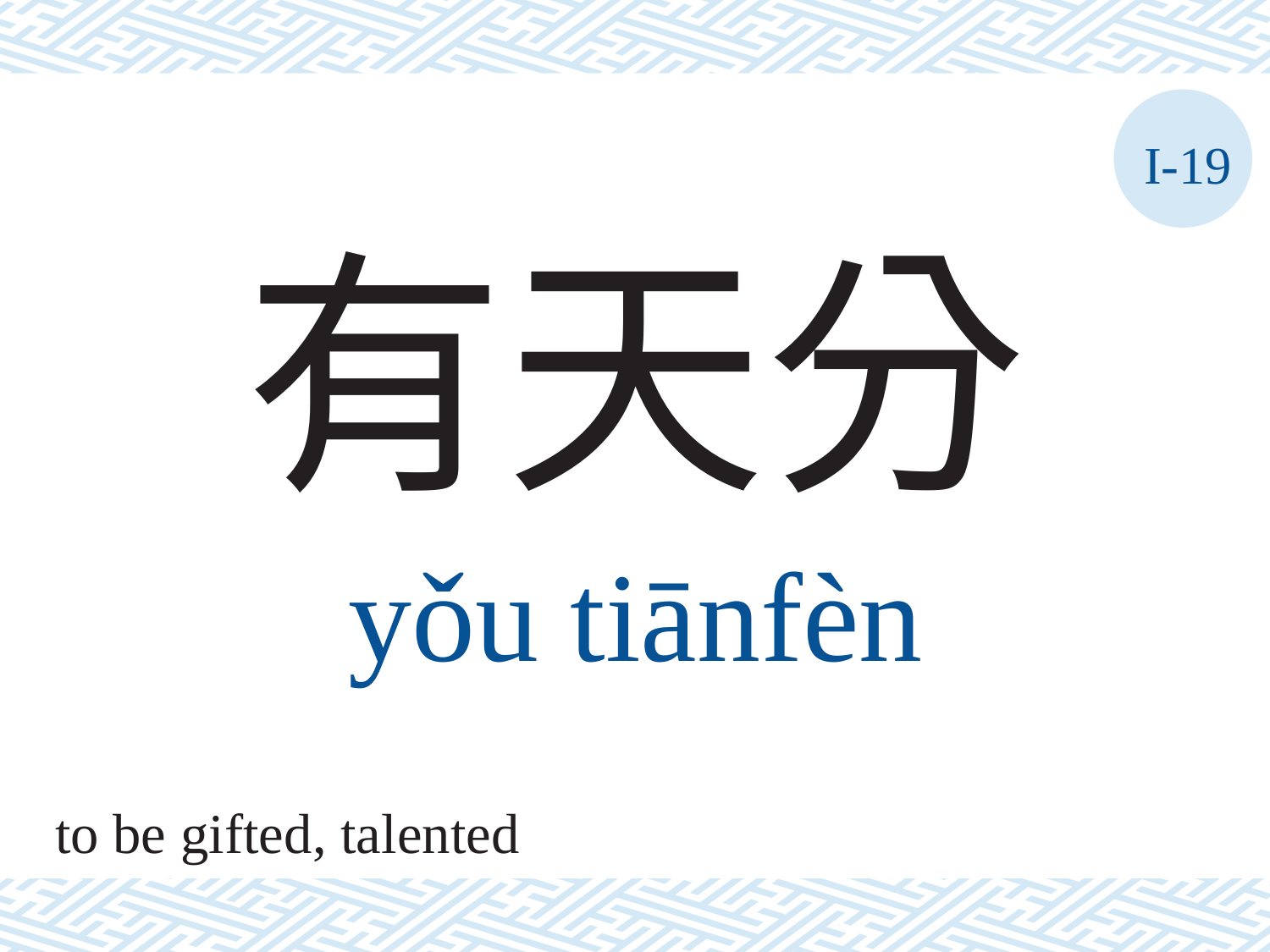

I-19
有天分
yǒu	tiānfèn
to be gifted, talented